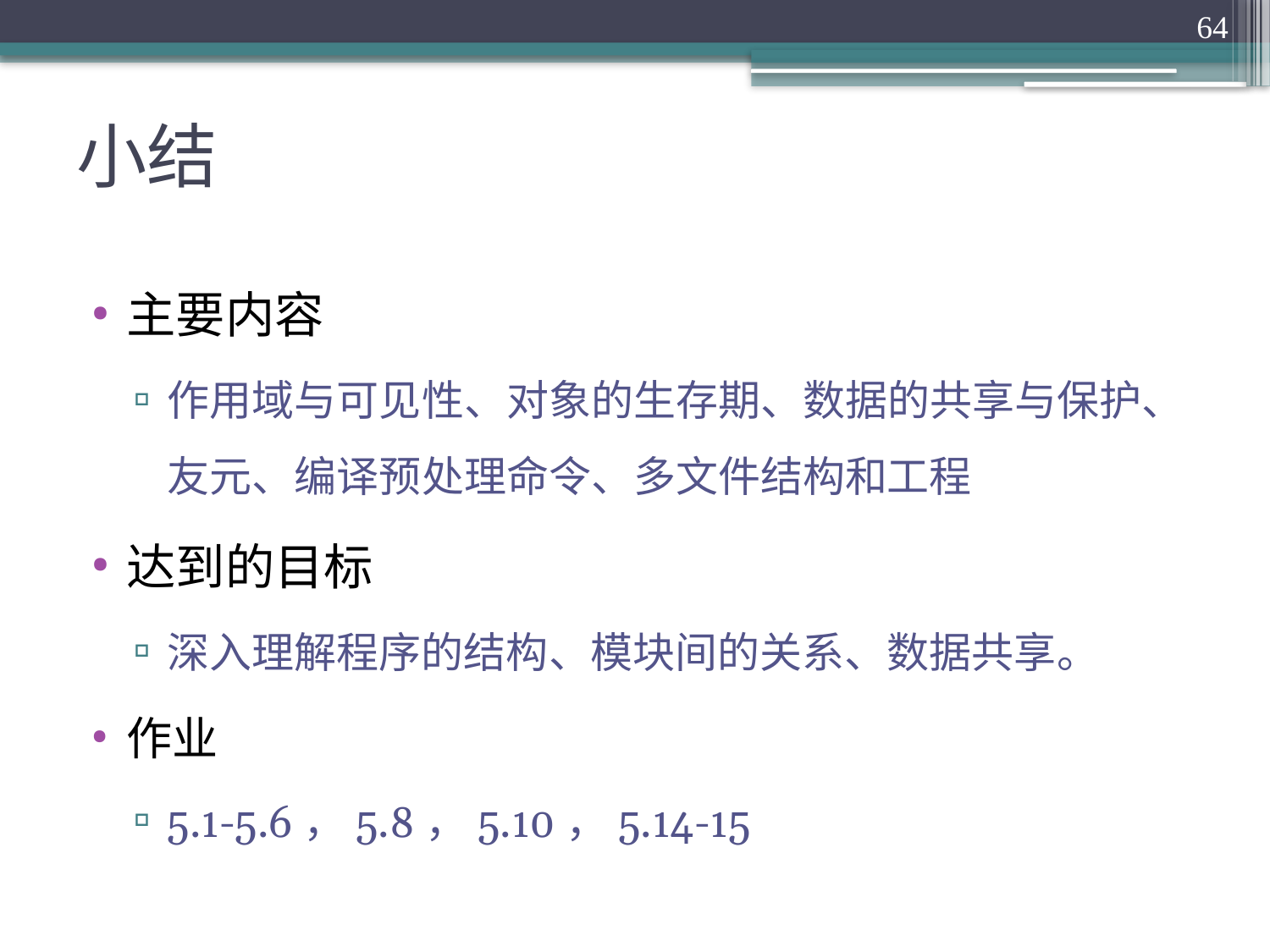

64
# 小结
主要内容
作用域与可见性、对象的生存期、数据的共享与保护、友元、编译预处理命令、多文件结构和工程
达到的目标
深入理解程序的结构、模块间的关系、数据共享。
作业
5.1-5.6，5.8，5.10，5.14-15